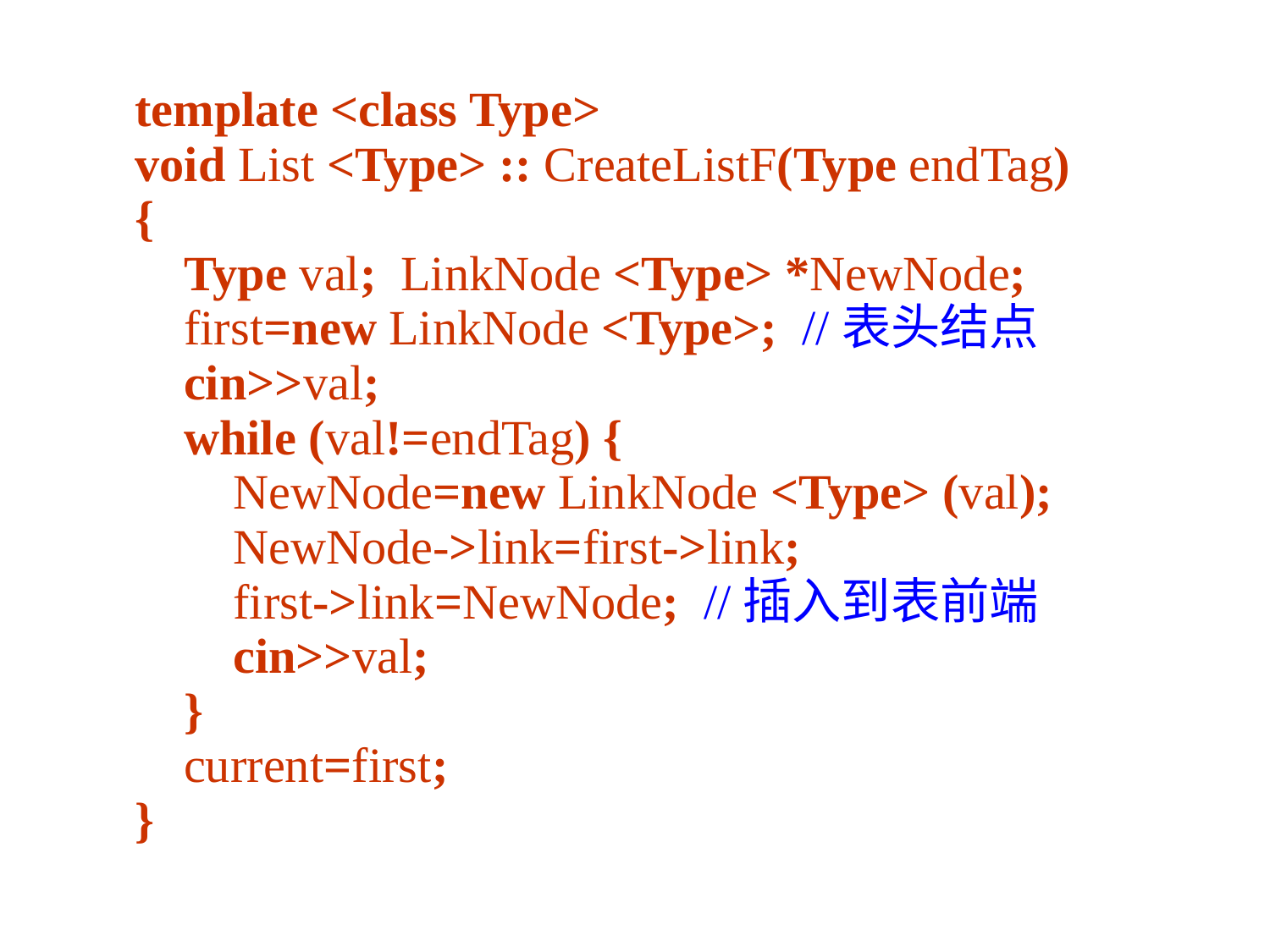

template <class Type>
void List <Type> :: CreateListF(Type endTag)
{
    Type val;  LinkNode <Type> *NewNode;
    first=new LinkNode <Type>;  //表头结点
    cin>>val;
    while (val!=endTag) {
        NewNode=new LinkNode <Type> (val);
        NewNode->link=first->link;
        first->link=NewNode;  //插入到表前端
        cin>>val;
    }
    current=first;
}
90